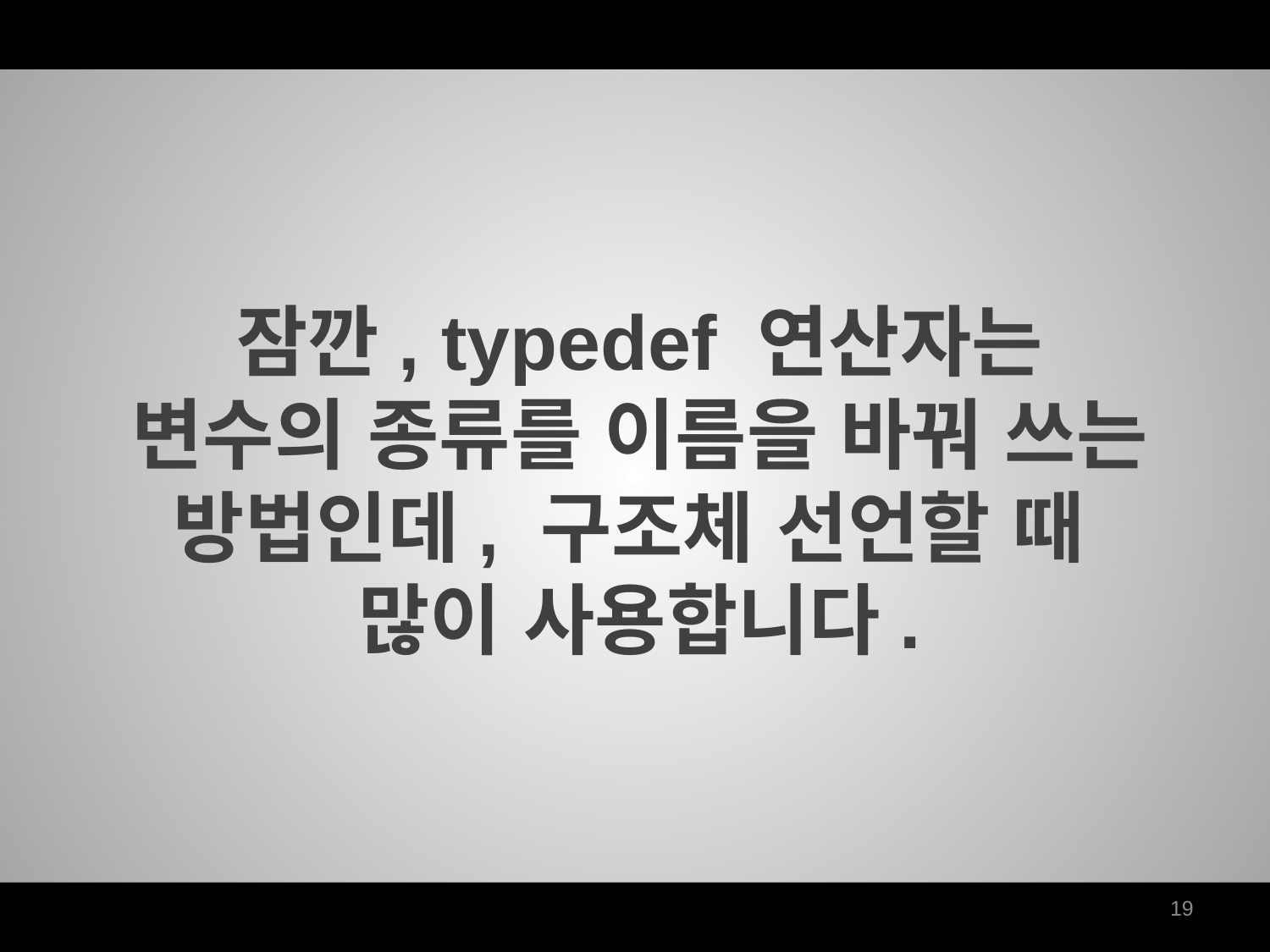

잠깐, typedef 연산자는
변수의 종류를 이름을 바꿔 쓰는 방법인데, 구조체 선언할 때
많이 사용합니다.
19